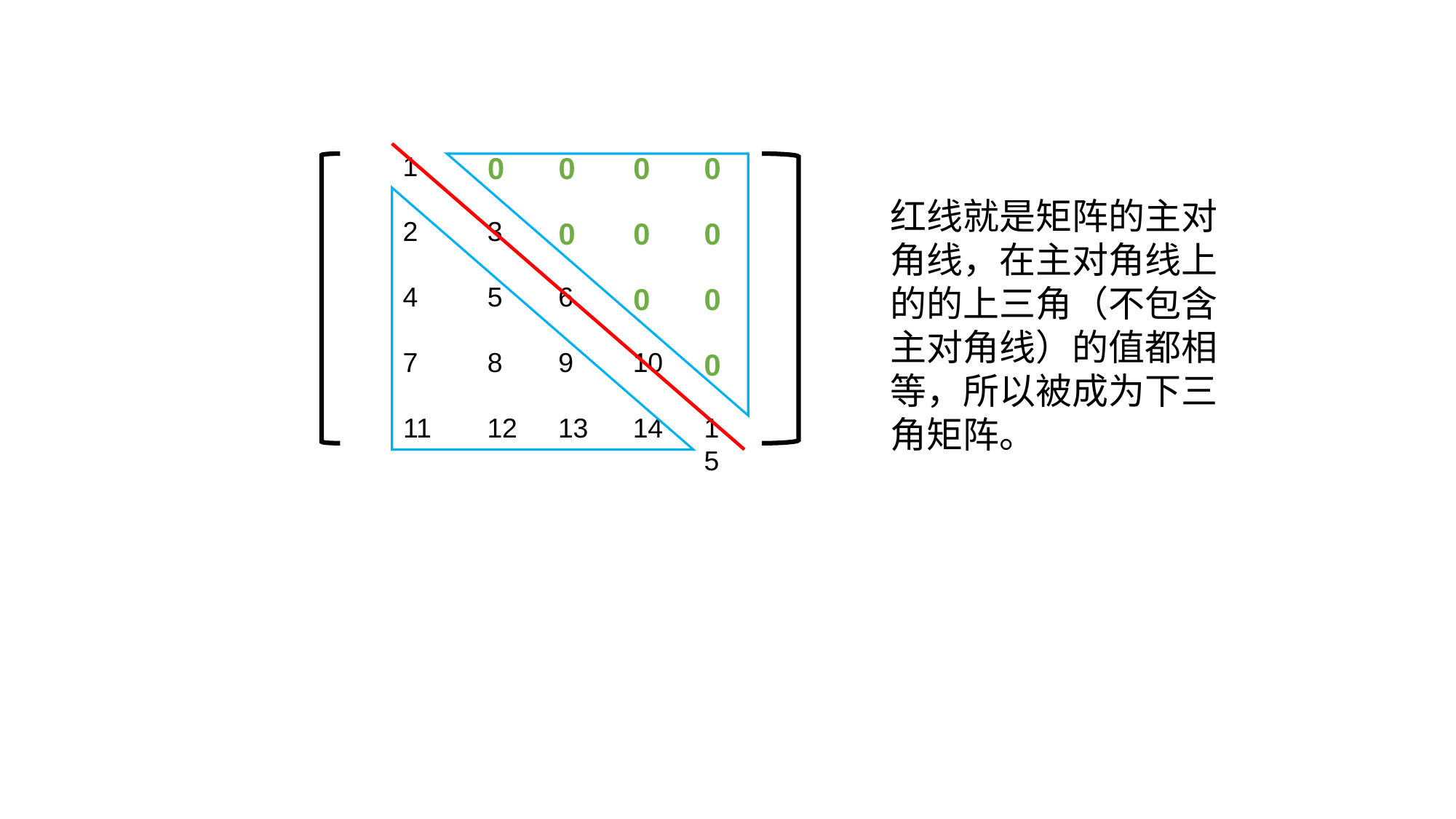

1
0
0
0
0

红线就是矩阵的主对角线，在主对角线上的的上三角（不包含主对角线）的值都相等，所以被成为下三角矩阵。

2
3
0
0
0
4
5
6
0
0
7
8
9
10
0
11
12
13
14
15